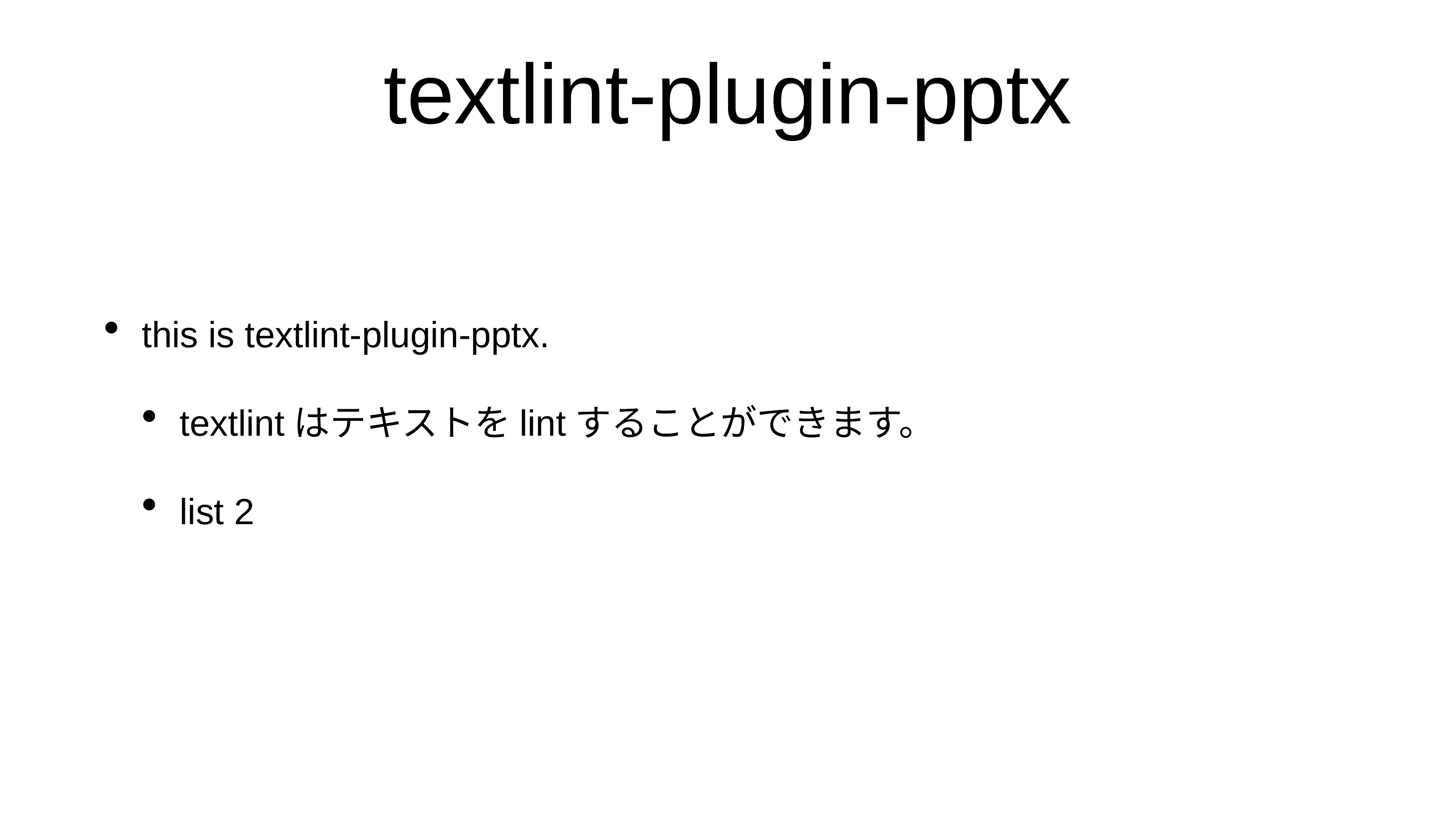

# textlint-plugin-pptx
this is textlint-plugin-pptx.
textlintはテキストをlintすることができます。
list 2